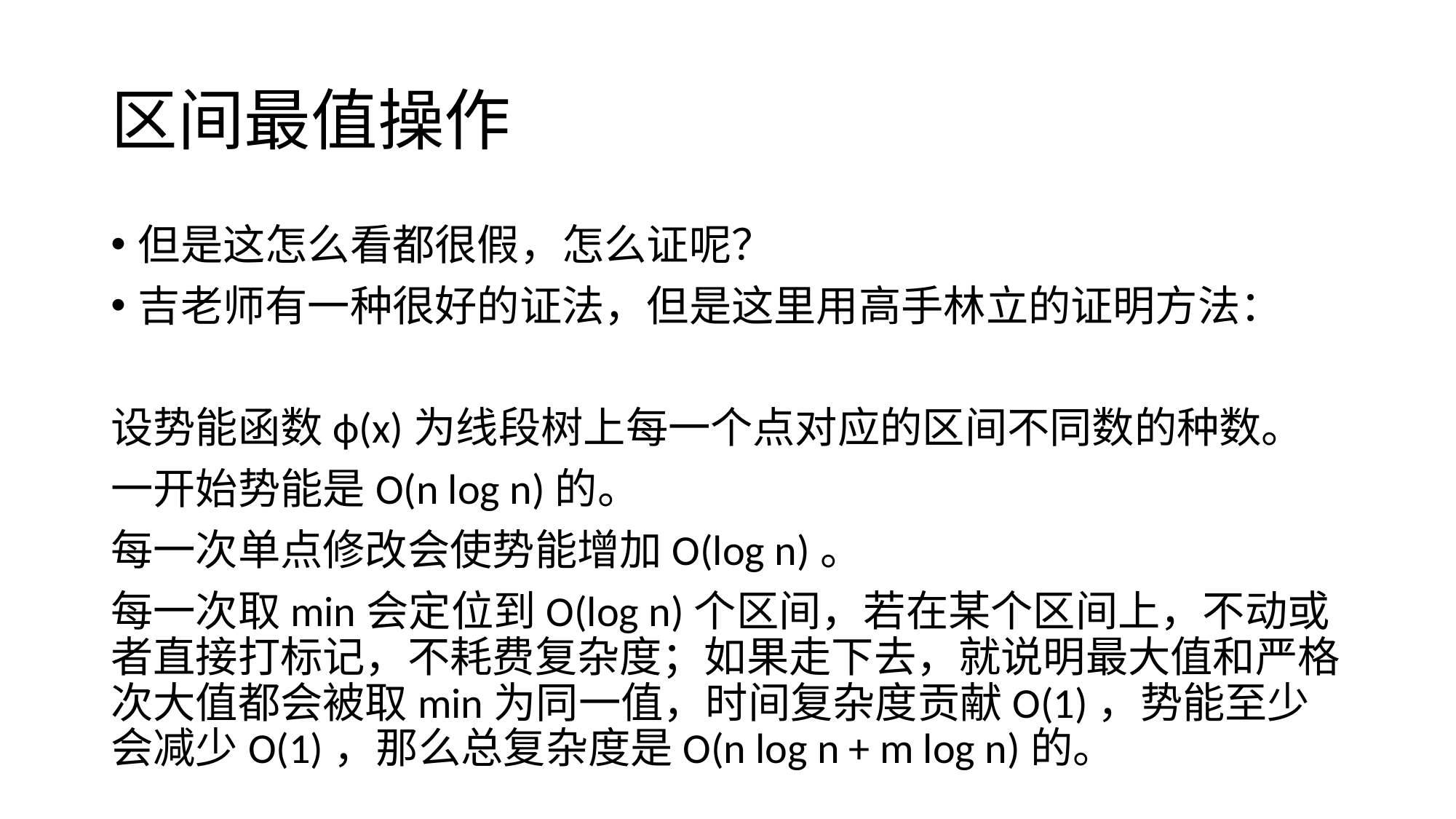

# 区间最值操作
但是这怎么看都很假，怎么证呢？
吉老师有一种很好的证法，但是这里用高手林立的证明方法：

设势能函数ф(x)为线段树上每一个点对应的区间不同数的种数。
一开始势能是O(n log n)的。
每一次单点修改会使势能增加O(log n)。
每一次取min会定位到O(log n)个区间，若在某个区间上，不动或者直接打标记，不耗费复杂度；如果走下去，就说明最大值和严格次大值都会被取min为同一值，时间复杂度贡献O(1)，势能至少会减少O(1)，那么总复杂度是O(n log n + m log n)的。